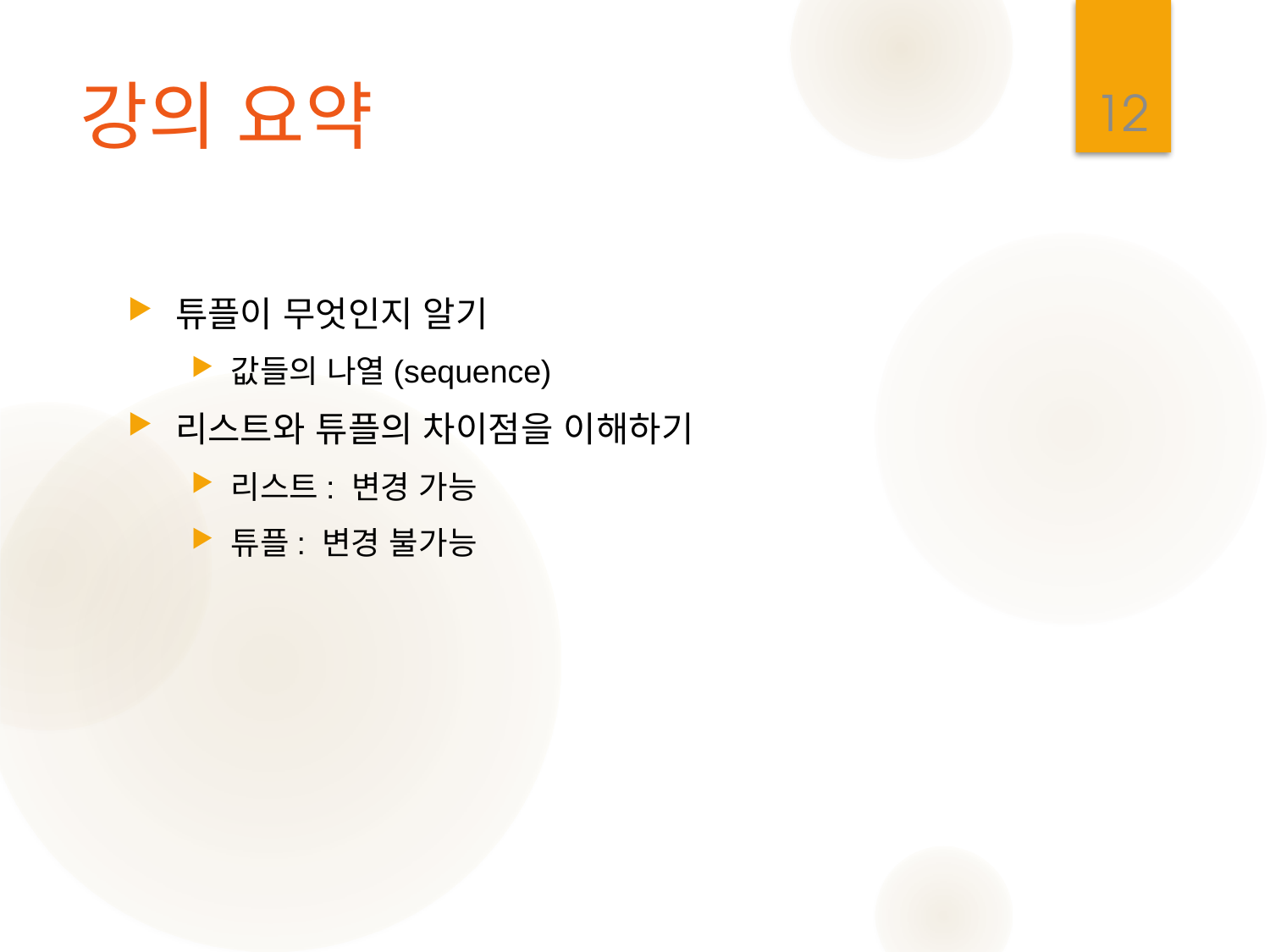

12
# 강의 요약
튜플이 무엇인지 알기
값들의 나열(sequence)
리스트와 튜플의 차이점을 이해하기
리스트: 변경 가능
튜플: 변경 불가능